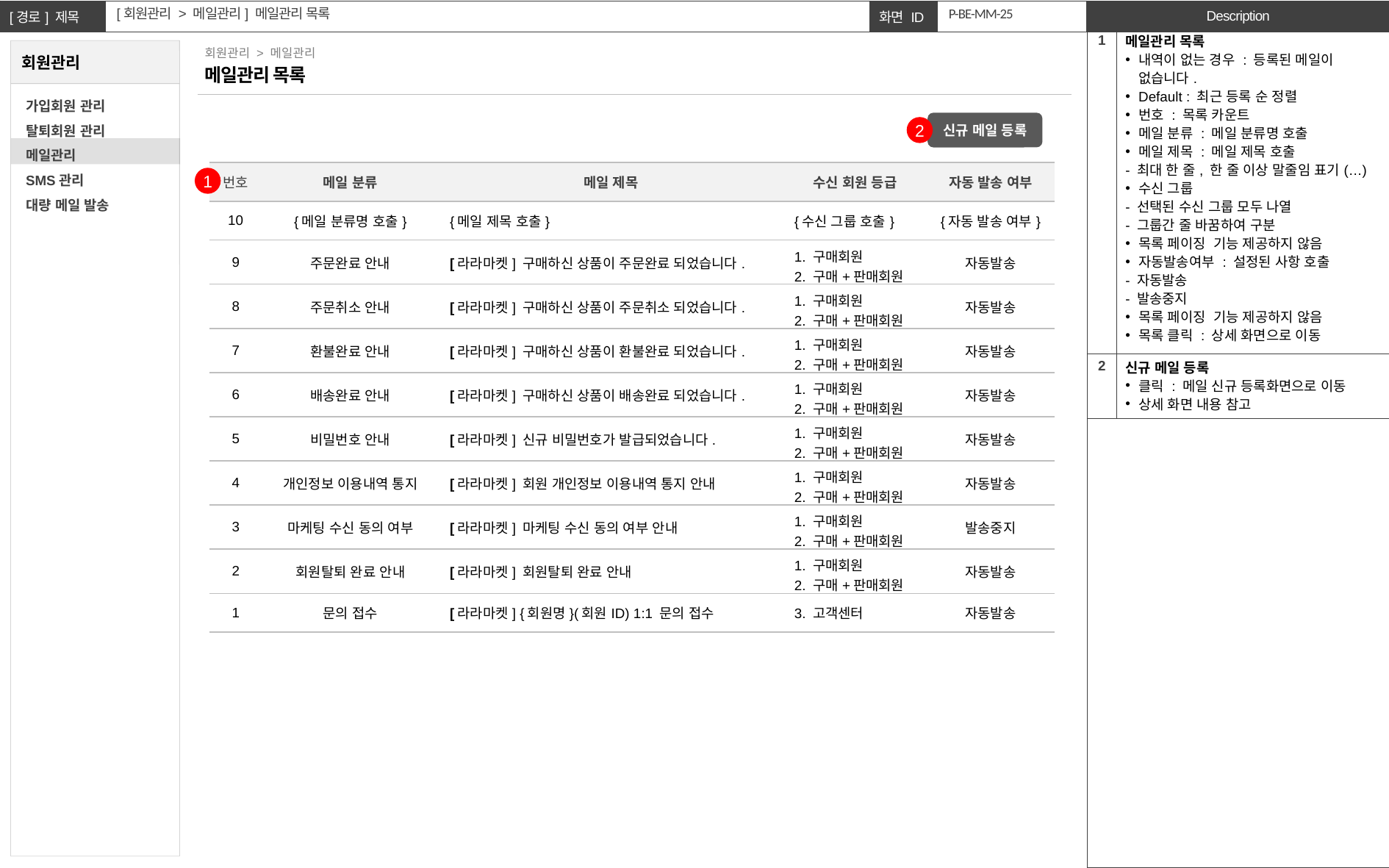

# P-BE-MM-25
[회원관리 > 메일관리] 메일관리 목록
| 1 | 메일관리 목록 내역이 없는 경우 : 등록된 메일이 없습니다. Default : 최근 등록 순 정렬 번호 : 목록 카운트 메일 분류 : 메일 분류명 호출 메일 제목 : 메일 제목 호출 - 최대 한 줄, 한 줄 이상 말줄임 표기(…) 수신 그룹 - 선택된 수신 그룹 모두 나열 - 그룹간 줄 바꿈하여 구분 목록 페이징 기능 제공하지 않음 자동발송여부 : 설정된 사항 호출 - 자동발송 - 발송중지 목록 페이징 기능 제공하지 않음 목록 클릭 : 상세 화면으로 이동 |
| --- | --- |
| 2 | 신규 메일 등록 클릭 : 메일 신규 등록화면으로 이동 상세 화면 내용 참고 |
|  |  |
회원관리 > 메일관리
메일관리 목록
신규 메일 등록
2

| 번호 | 메일 분류 | 메일 제목 | 수신 회원 등급 | 자동 발송 여부 |
| --- | --- | --- | --- | --- |
| 10 | {메일 분류명 호출} | {메일 제목 호출} | {수신 그룹 호출} | {자동 발송 여부} |
| 9 | 주문완료 안내 | [라라마켓] 구매하신 상품이 주문완료 되었습니다. | 1. 구매회원 2. 구매+판매회원 | 자동발송 |
| 8 | 주문취소 안내 | [라라마켓] 구매하신 상품이 주문취소 되었습니다. | 1. 구매회원 2. 구매+판매회원 | 자동발송 |
| 7 | 환불완료 안내 | [라라마켓] 구매하신 상품이 환불완료 되었습니다. | 1. 구매회원 2. 구매+판매회원 | 자동발송 |
| 6 | 배송완료 안내 | [라라마켓] 구매하신 상품이 배송완료 되었습니다. | 1. 구매회원 2. 구매+판매회원 | 자동발송 |
| 5 | 비밀번호 안내 | [라라마켓] 신규 비밀번호가 발급되었습니다. | 1. 구매회원 2. 구매+판매회원 | 자동발송 |
| 4 | 개인정보 이용내역 통지 | [라라마켓] 회원 개인정보 이용내역 통지 안내 | 1. 구매회원 2. 구매+판매회원 | 자동발송 |
| 3 | 마케팅 수신 동의 여부 | [라라마켓] 마케팅 수신 동의 여부 안내 | 1. 구매회원 2. 구매+판매회원 | 발송중지 |
| 2 | 회원탈퇴 완료 안내 | [라라마켓] 회원탈퇴 완료 안내 | 1. 구매회원 2. 구매+판매회원 | 자동발송 |
| 1 | 문의 접수 | [라라마켓] {회원명}(회원ID) 1:1 문의 접수 | 3. 고객센터 | 자동발송 |
1